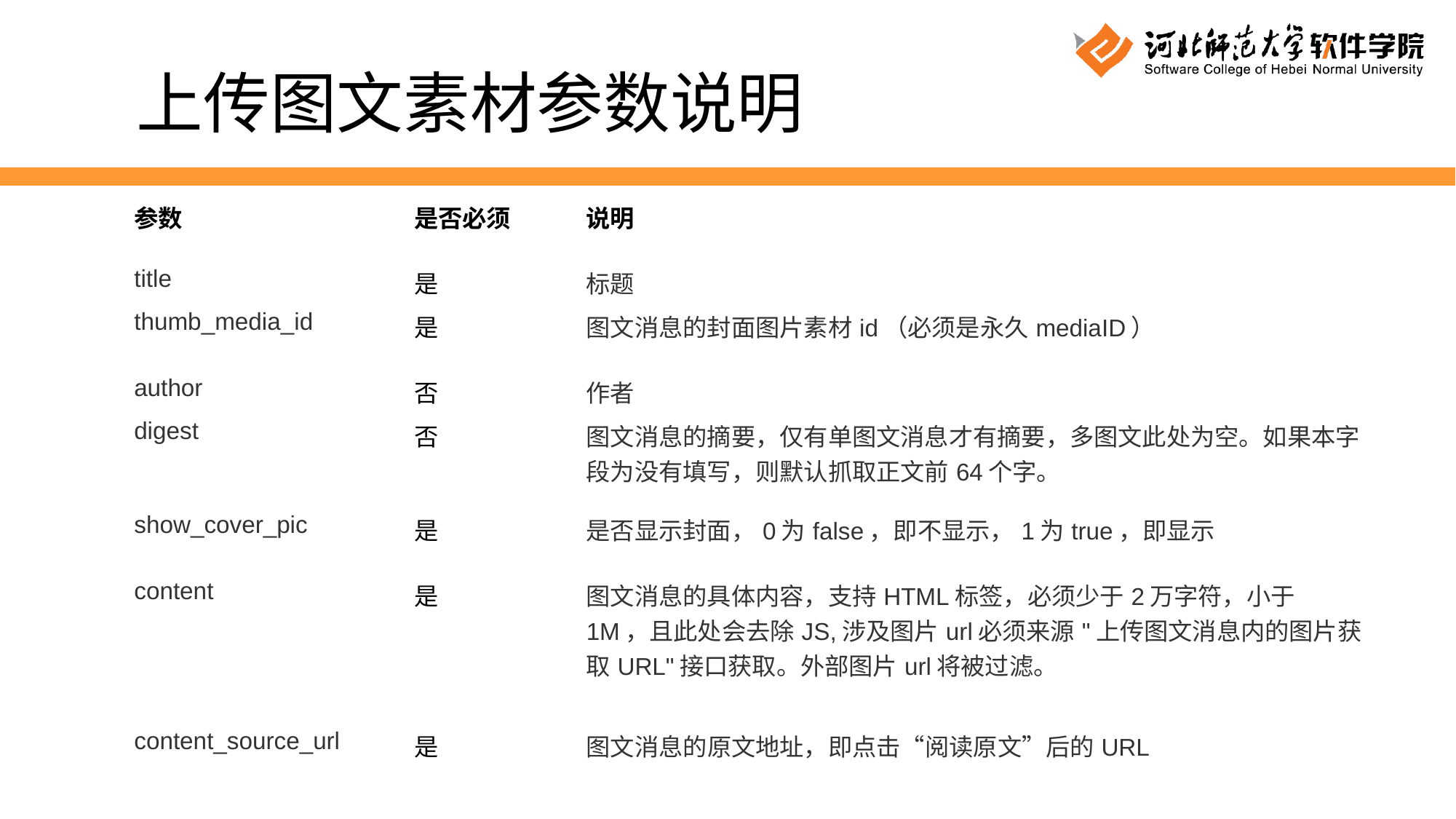

上传图文素材参数说明
| 参数 | 是否必须 | 说明 |
| --- | --- | --- |
| title | 是 | 标题 |
| thumb\_media\_id | 是 | 图文消息的封面图片素材id（必须是永久mediaID） |
| author | 否 | 作者 |
| digest | 否 | 图文消息的摘要，仅有单图文消息才有摘要，多图文此处为空。如果本字段为没有填写，则默认抓取正文前64个字。 |
| show\_cover\_pic | 是 | 是否显示封面，0为false，即不显示，1为true，即显示 |
| content | 是 | 图文消息的具体内容，支持HTML标签，必须少于2万字符，小于1M，且此处会去除JS,涉及图片url必须来源"上传图文消息内的图片获取URL"接口获取。外部图片url将被过滤。 |
| content\_source\_url | 是 | 图文消息的原文地址，即点击“阅读原文”后的URL |